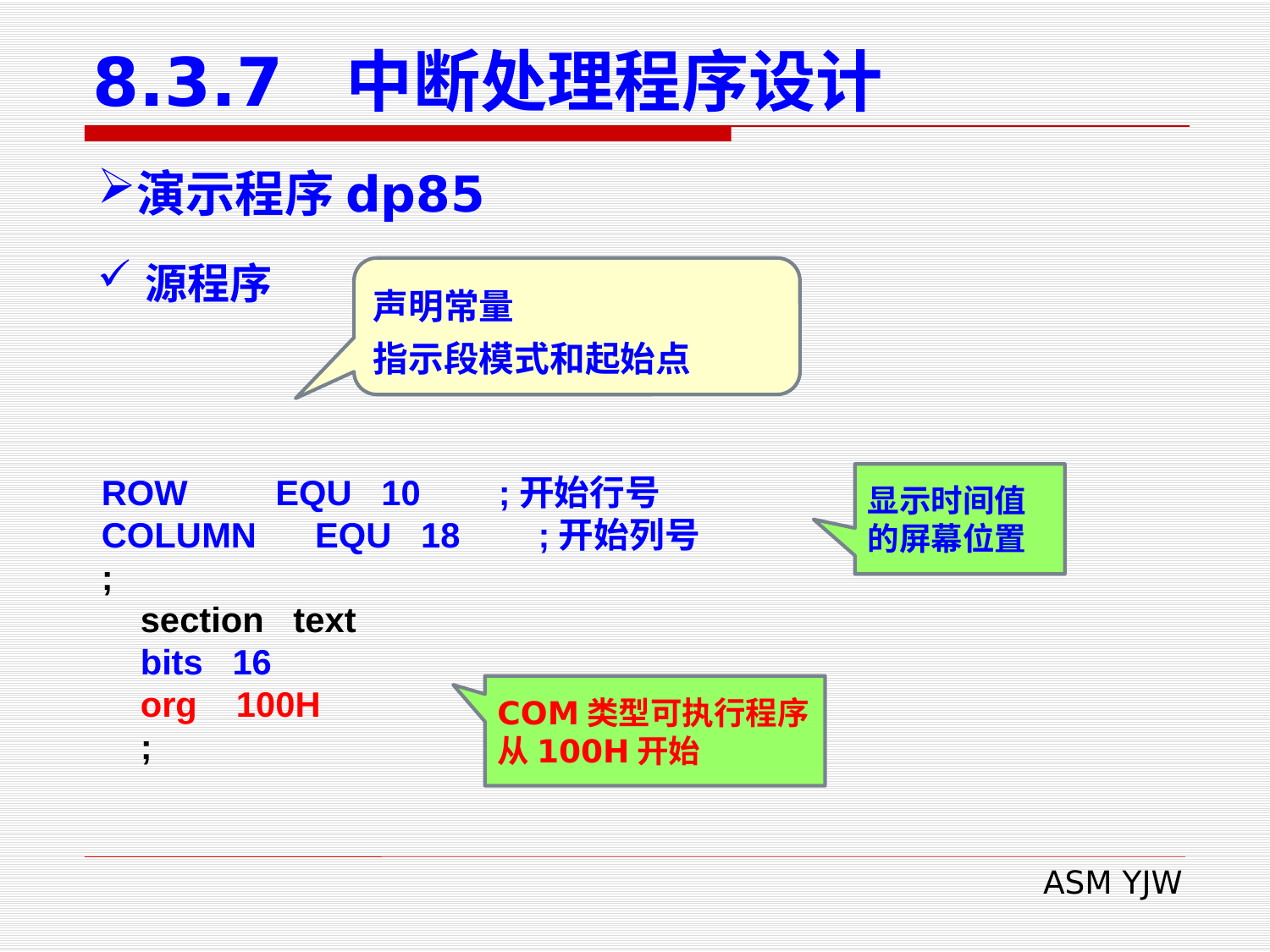

# 8.3.7  中断处理程序设计
演示程序dp85
源程序
声明常量
指示段模式和起始点
ROW         EQU   10        ;开始行号
COLUMN      EQU   18        ;开始列号
;
    section   text
    bits   16
    org    100H
    ;
显示时间值的屏幕位置
COM类型可执行程序
从100H开始